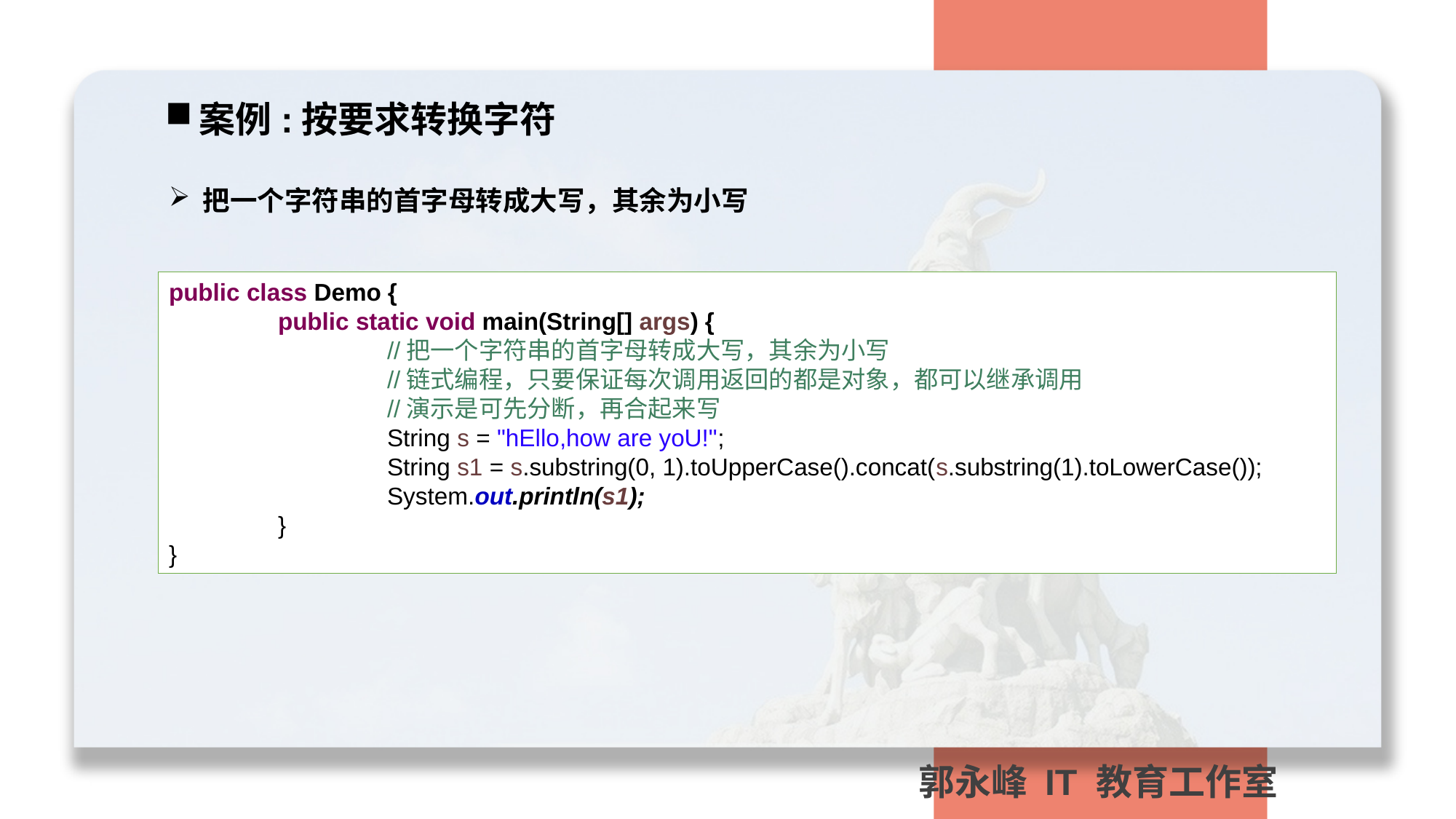

案例:按要求转换字符
把一个字符串的首字母转成大写，其余为小写
public class Demo {
	public static void main(String[] args) {
		//把一个字符串的首字母转成大写，其余为小写
		//链式编程，只要保证每次调用返回的都是对象，都可以继承调用
		//演示是可先分断，再合起来写
		String s = "hEllo,how are yoU!";
		String s1 = s.substring(0, 1).toUpperCase().concat(s.substring(1).toLowerCase());
		System.out.println(s1);
	}
}